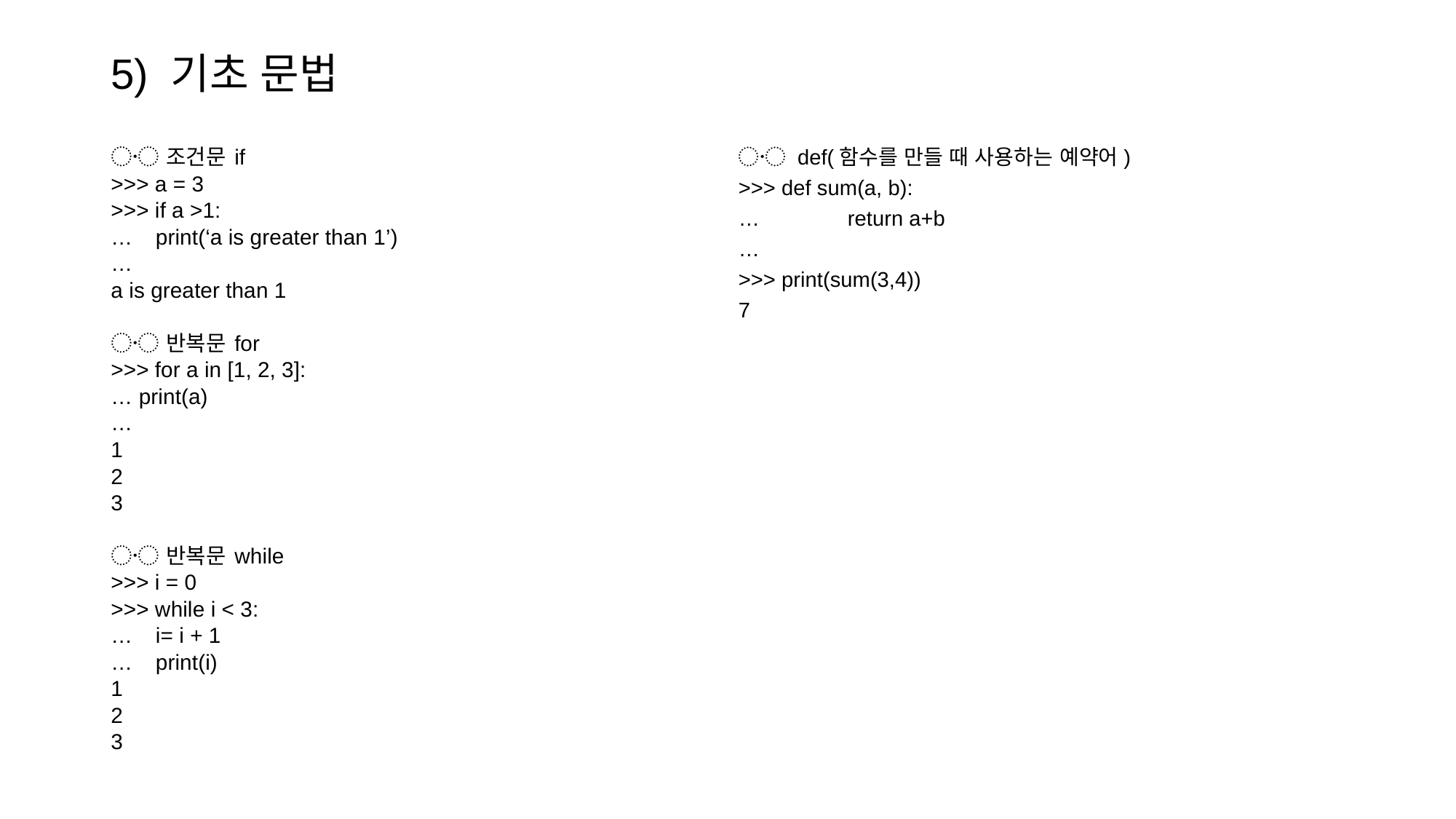

# 5) 기초 문법
〮 조건문 if
>>> a = 3
>>> if a >1:
… 	print(‘a is greater than 1’)
…
a is greater than 1

〮 반복문 for
>>> for a in [1, 2, 3]:
… print(a)
…
1
2
3

〮 반복문 while
>>> i = 0
>>> while i < 3:
…	i= i + 1
…	print(i)
1
2
3

〮 def(함수를 만들 때 사용하는 예약어)
>>> def sum(a, b):
…	return a+b
…
>>> print(sum(3,4))
7